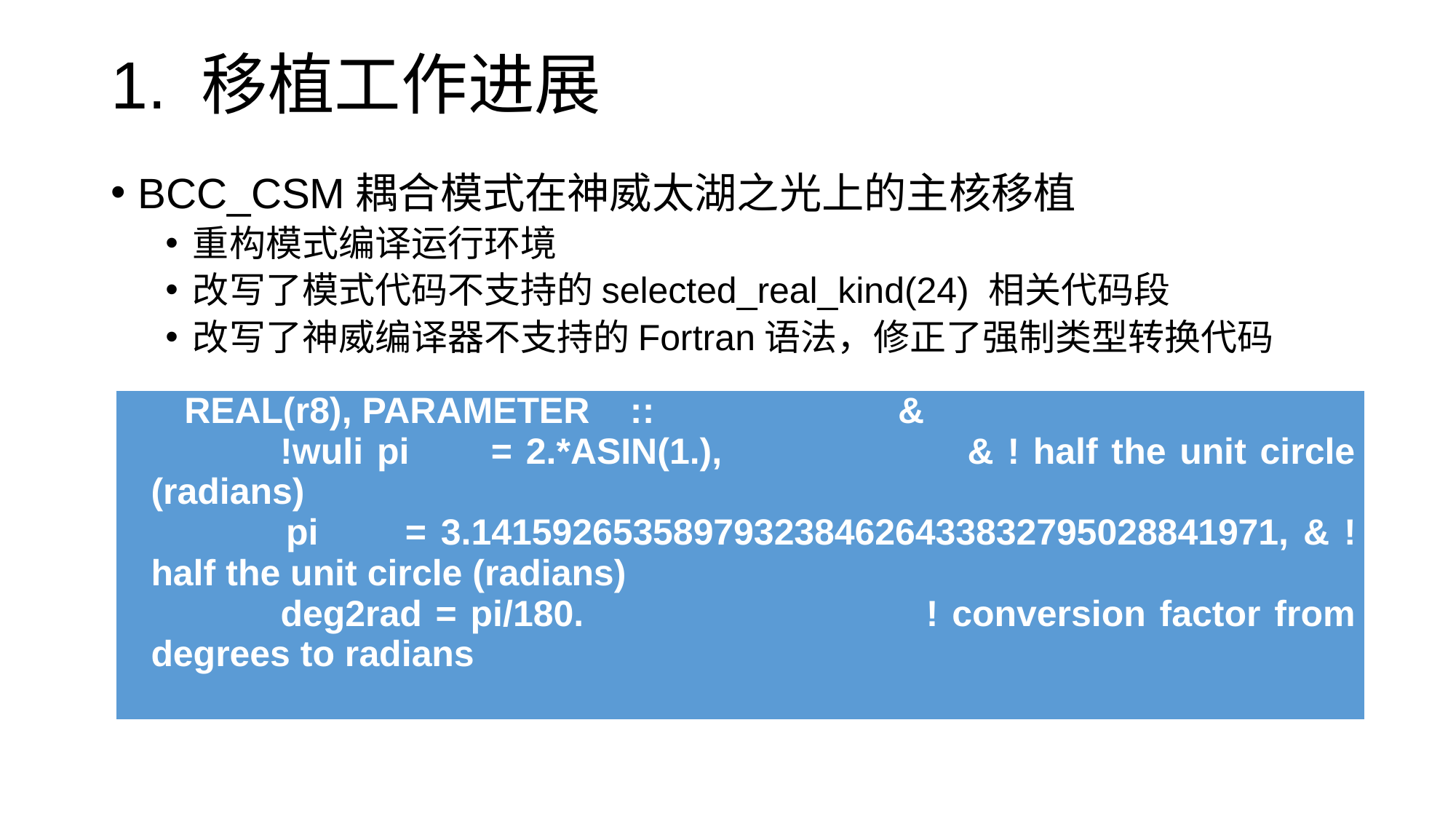

# 1. 移植工作进展
BCC_CSM耦合模式在神威太湖之光上的主核移植
重构模式编译运行环境
改写了模式代码不支持的selected_real_kind(24) 相关代码段
改写了神威编译器不支持的Fortran语法，修正了强制类型转换代码

| REAL(r8), PARAMETER :: & !wuli pi = 2.\*ASIN(1.), & ! half the unit circle (radians) pi = 3.1415926535897932384626433832795028841971, & ! half the unit circle (radians) deg2rad = pi/180. ! conversion factor from degrees to radians |
| --- |